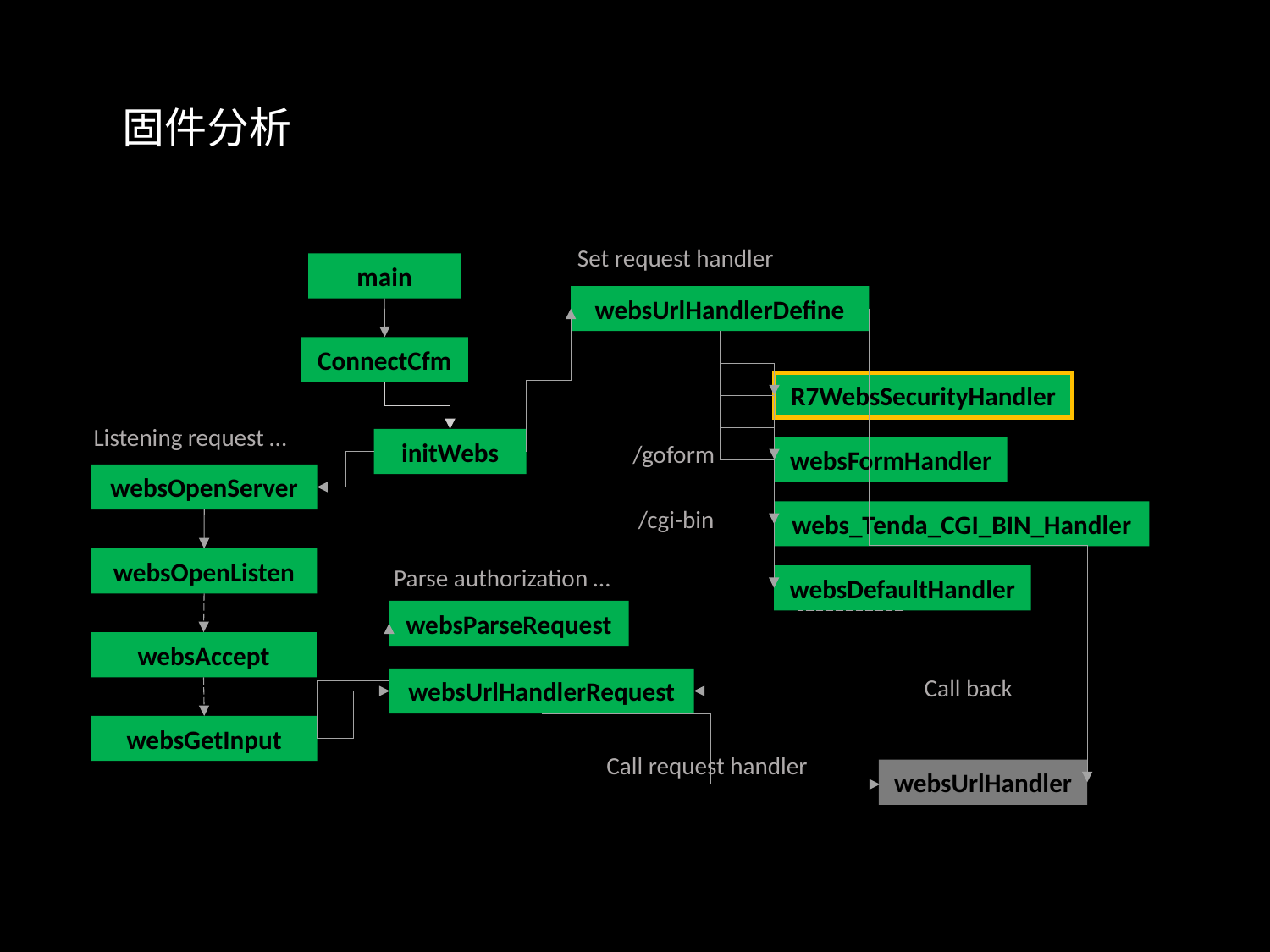

固件分析
Set request handler
main
websUrlHandlerDefine
R7WebsSecurityHandler
Listening request …
initWebs
/goform
websFormHandler
websOpenServer
/cgi-bin
webs_Tenda_CGI_BIN_Handler
websOpenListen
Parse authorization …
websDefaultHandler
websParseRequest
websAccept
Call back
websUrlHandlerRequest
websGetInput
Call request handler
websUrlHandler
ConnectCfm